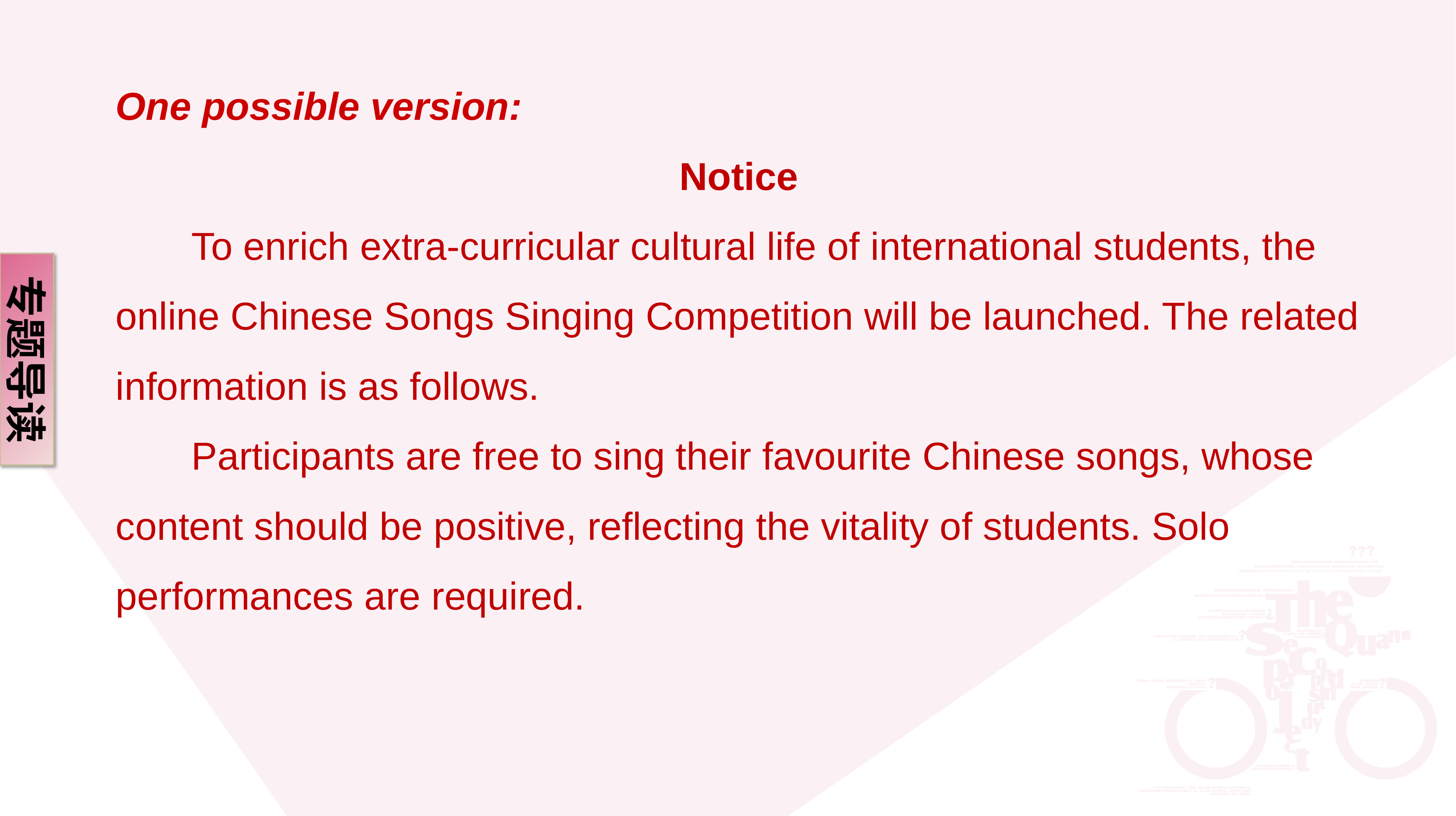

One possible version:
Notice
       To enrich extra-curricular cultural life of international students, the online Chinese Songs Singing Competition will be launched. The related information is as follows.
       Participants are free to sing their favourite Chinese songs, whose content should be positive, reflecting the vitality of students. Solo performances are required.
专题导读